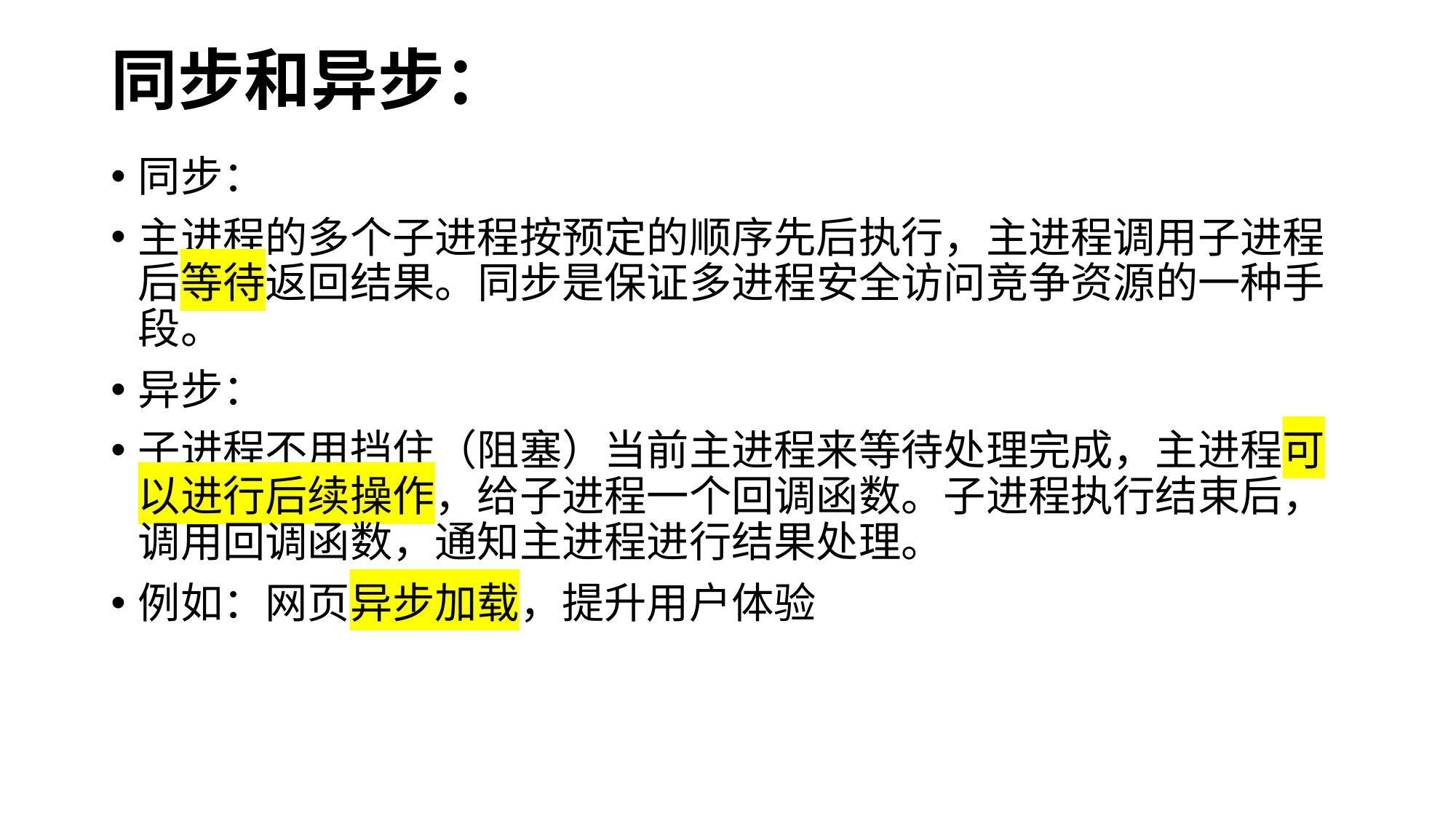

# 同步和异步：
同步：
主进程的多个子进程按预定的顺序先后执行，主进程调用子进程后等待返回结果。同步是保证多进程安全访问竞争资源的一种手段。
异步：
子进程不用挡住（阻塞）当前主进程来等待处理完成，主进程可以进行后续操作，给子进程一个回调函数。子进程执行结束后，调用回调函数，通知主进程进行结果处理。
例如：网页异步加载，提升用户体验